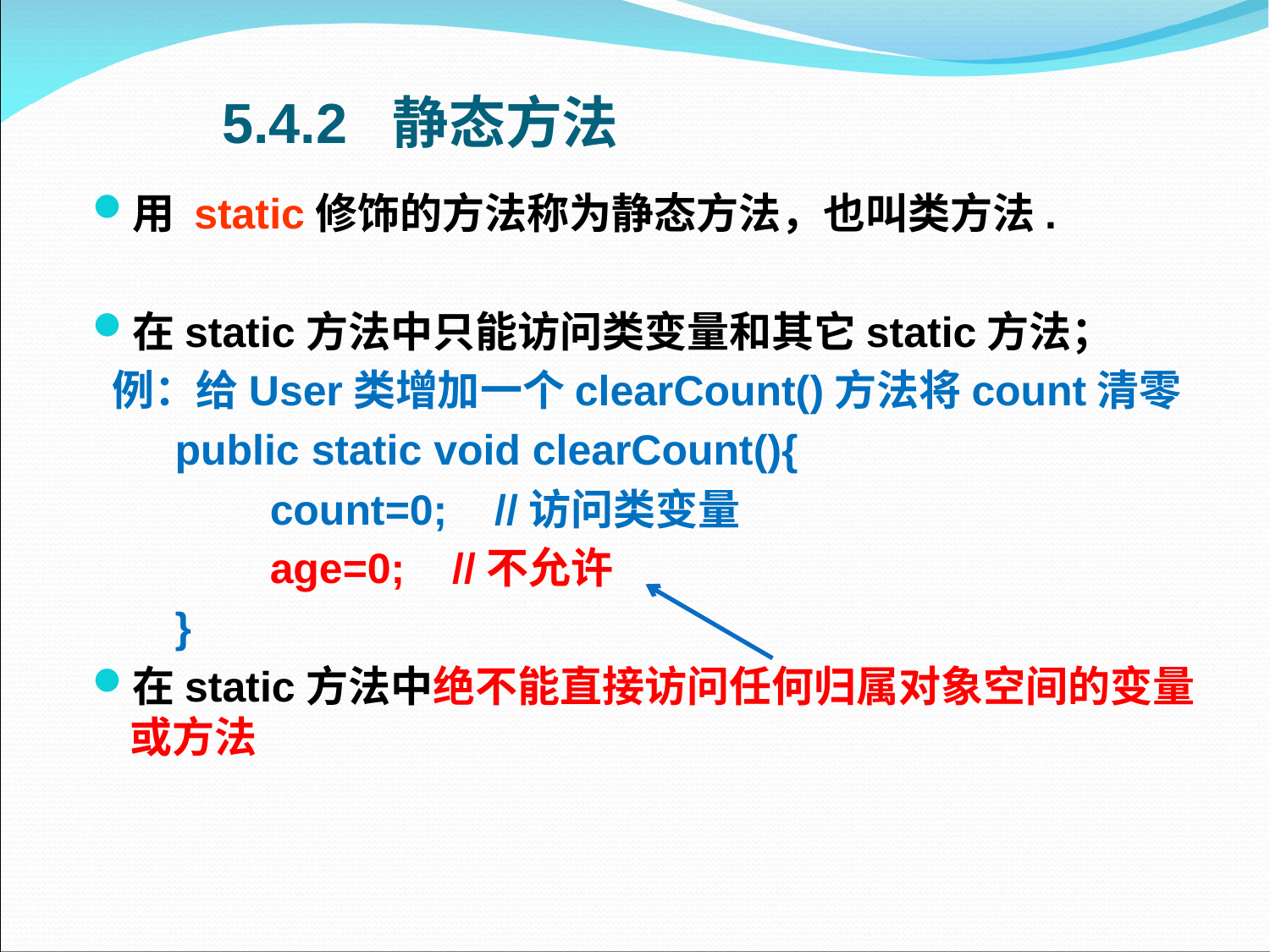

# 5.4.2  静态方法
用 static修饰的方法称为静态方法，也叫类方法.

在static方法中只能访问类变量和其它static方法；
 例：给User类增加一个clearCount()方法将count清零
       public static void clearCount(){
               count=0;    //访问类变量
               age=0;    //不允许
       }
在static方法中绝不能直接访问任何归属对象空间的变量或方法